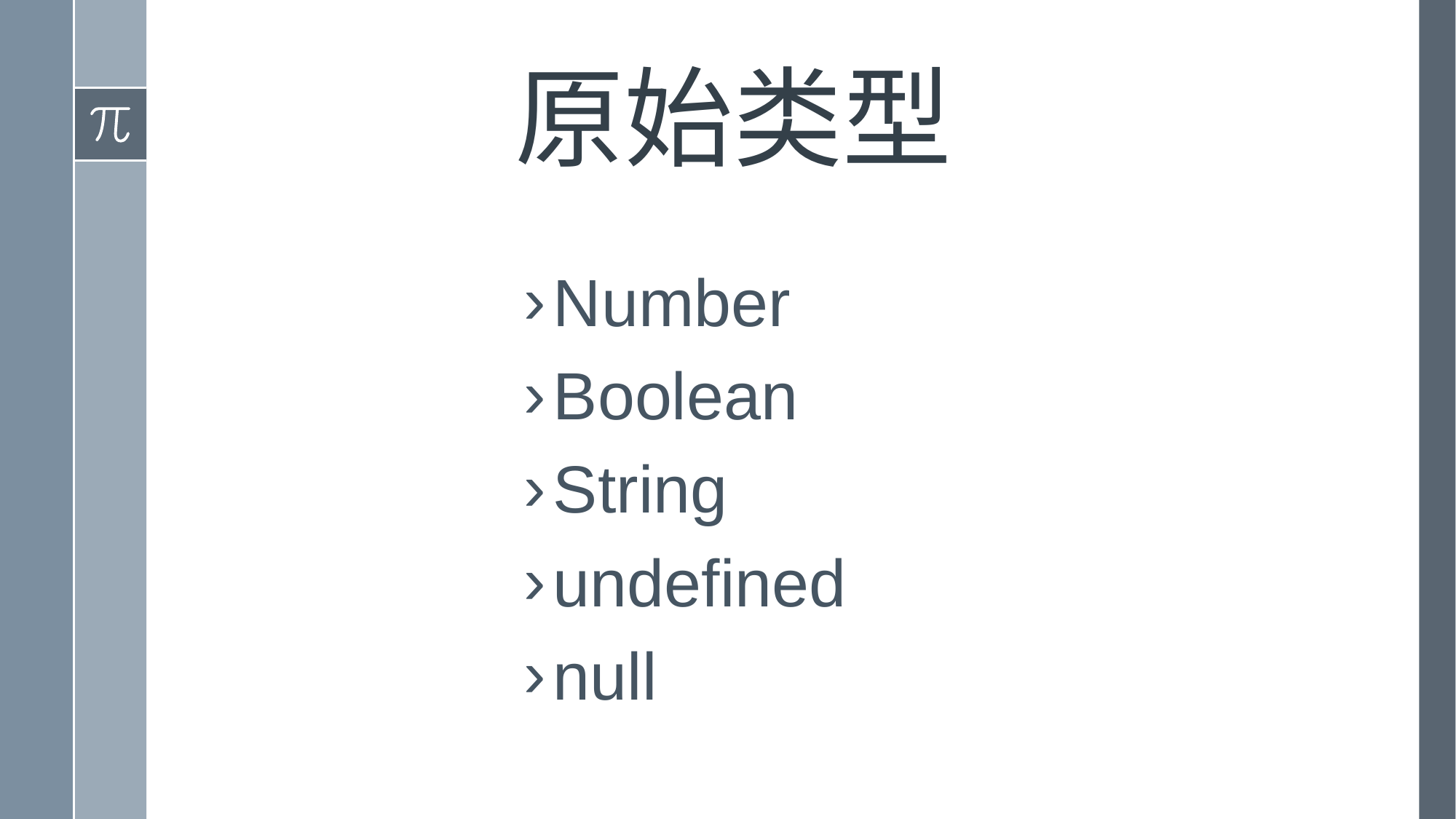

# 原始类型
Number
Boolean
String
undefined
null